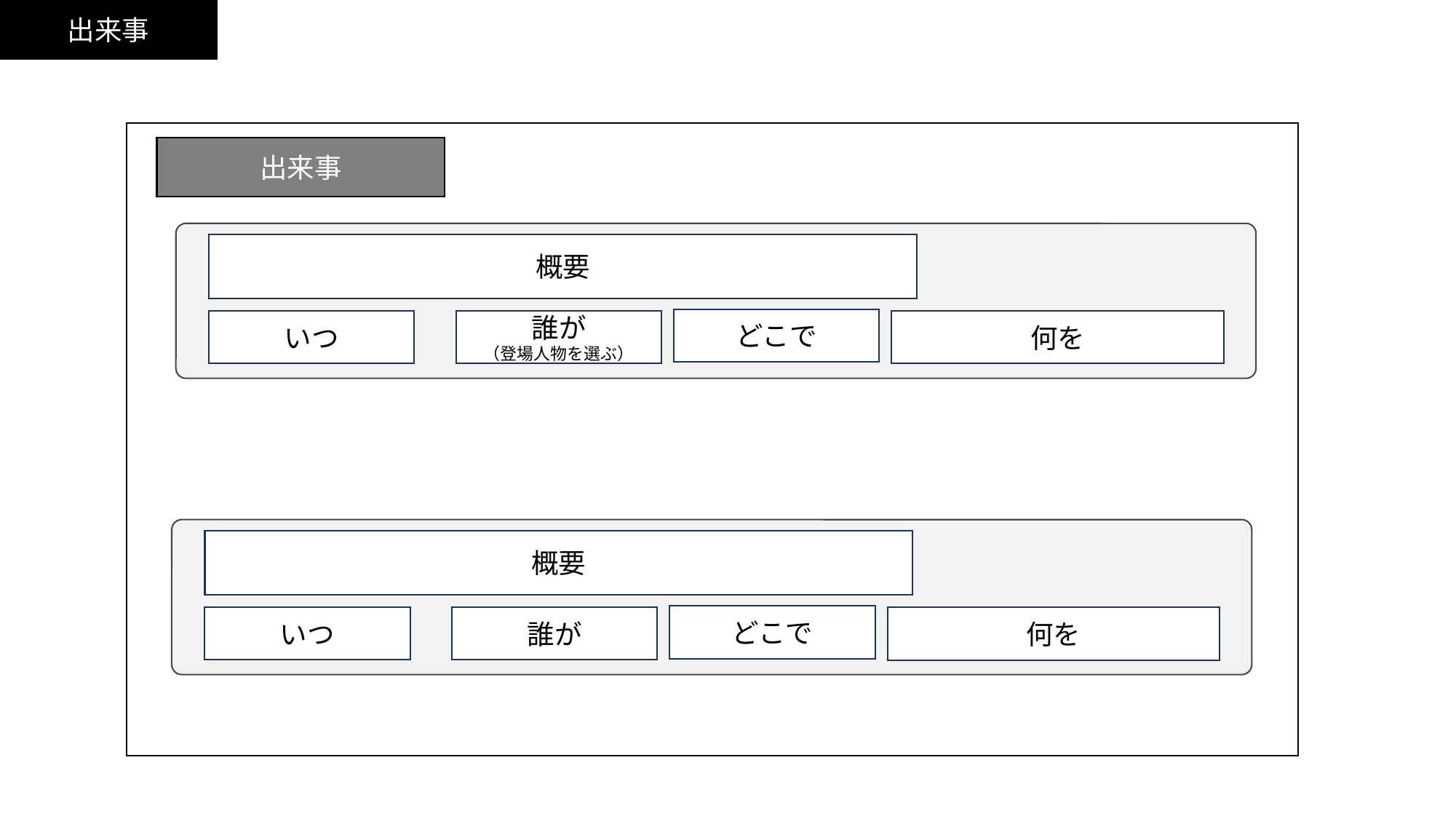

出来事

出来事

概要
どこで
いつ
誰が
（登場人物を選ぶ）
何を

概要
どこで
いつ
誰が
何を